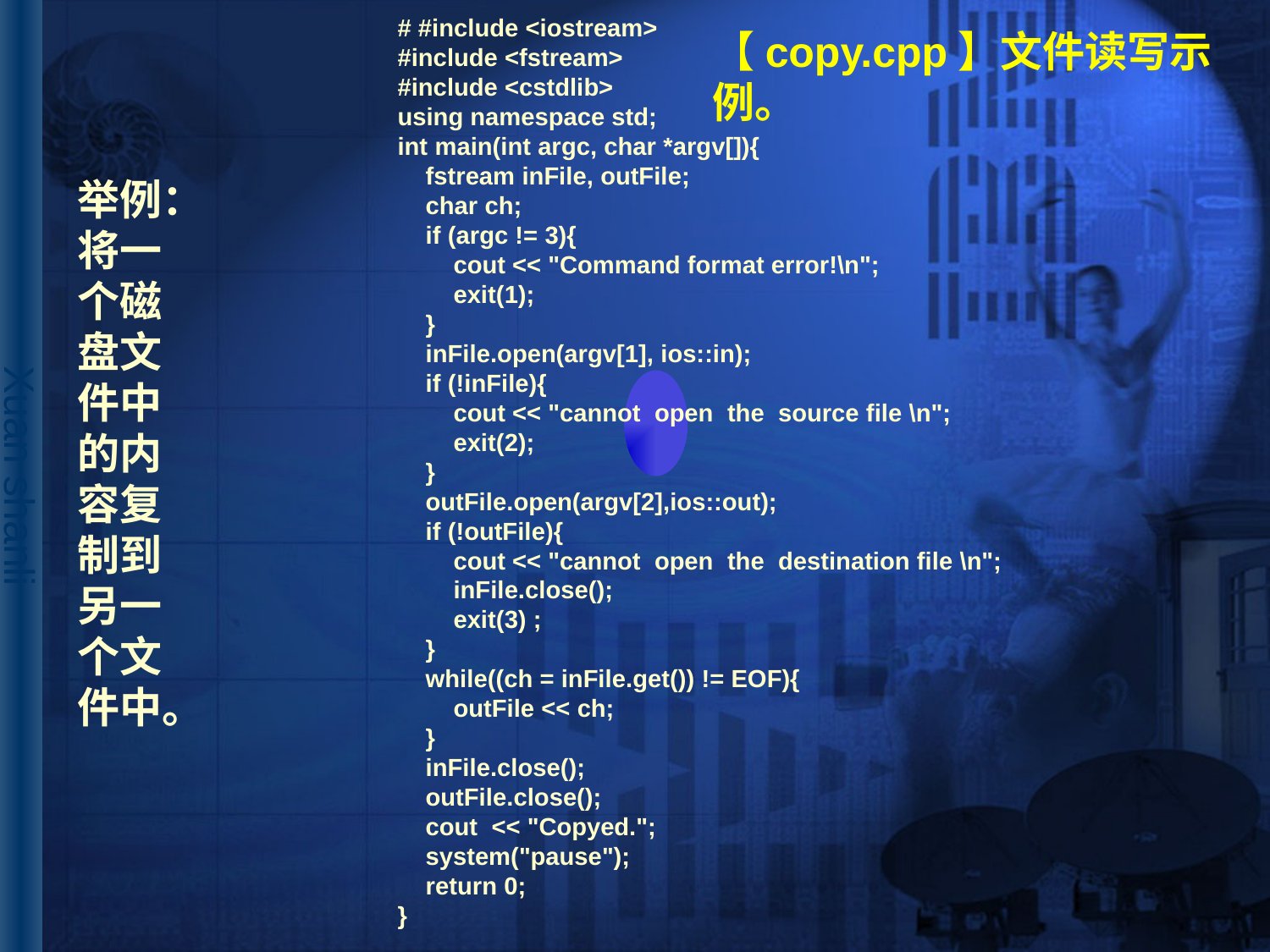

# #include <iostream>
#include <fstream>
#include <cstdlib>
using namespace std;
int main(int argc, char *argv[]){
    fstream inFile, outFile;
    char ch;
    if (argc != 3){
        cout << "Command format error!\n";
        exit(1);
    }
    inFile.open(argv[1], ios::in);
    if (!inFile){
        cout << "cannot  open  the  source file \n";
        exit(2);
    }
    outFile.open(argv[2],ios::out);
    if (!outFile){
        cout << "cannot  open  the  destination file \n";
        inFile.close();
        exit(3) ;
    }
    while((ch = inFile.get()) != EOF){
        outFile << ch;
    }
    inFile.close();
    outFile.close();
    cout  << "Copyed.";
    system("pause");
    return 0;
}
【copy.cpp】文件读写示例。
# 举例：将一个磁盘文件中的内容复制到另一个文件中。